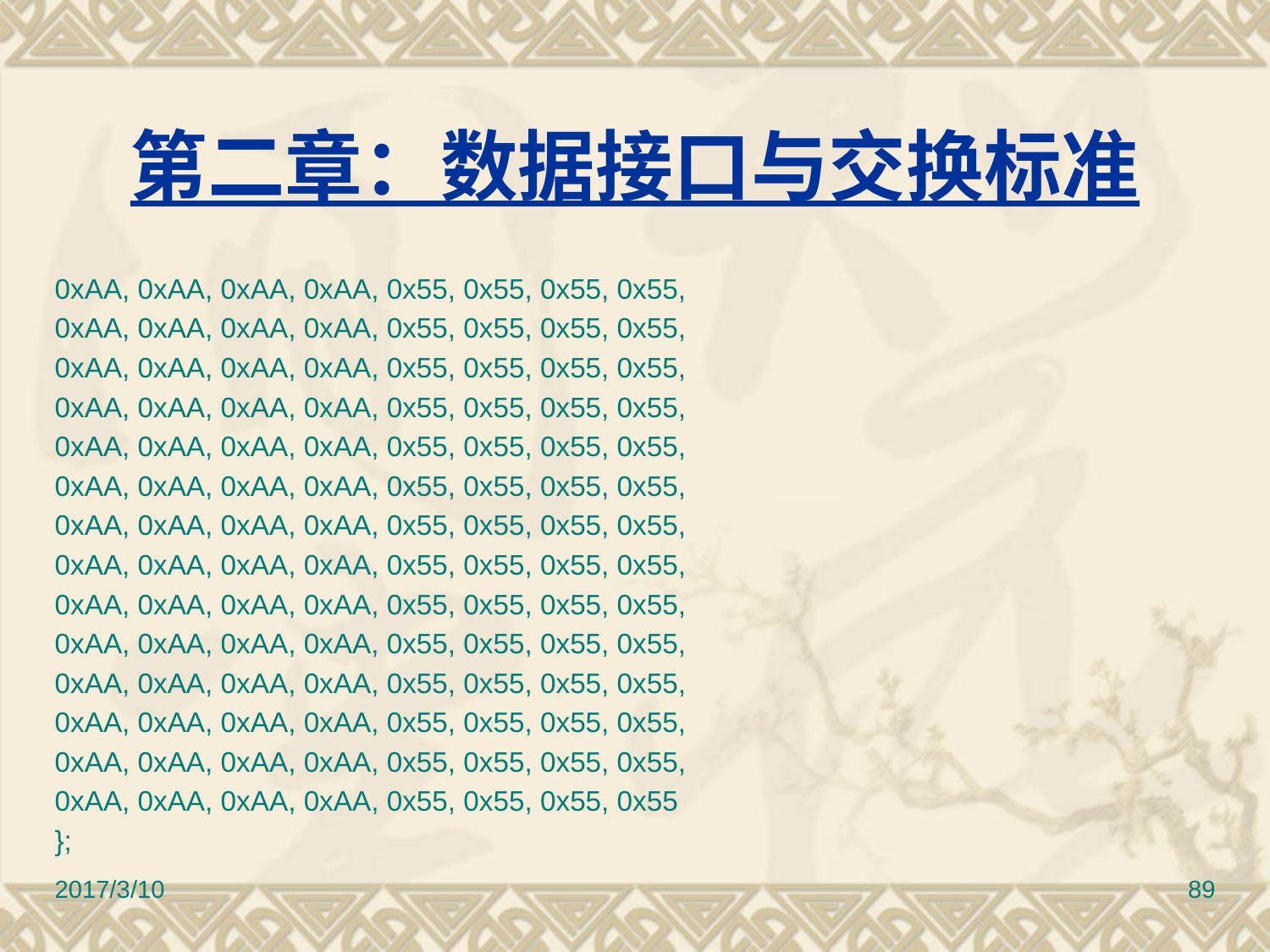

# 第二章：数据接口与交换标准
0xAA, 0xAA, 0xAA, 0xAA, 0x55, 0x55, 0x55, 0x55,
0xAA, 0xAA, 0xAA, 0xAA, 0x55, 0x55, 0x55, 0x55,
0xAA, 0xAA, 0xAA, 0xAA, 0x55, 0x55, 0x55, 0x55,
0xAA, 0xAA, 0xAA, 0xAA, 0x55, 0x55, 0x55, 0x55,
0xAA, 0xAA, 0xAA, 0xAA, 0x55, 0x55, 0x55, 0x55,
0xAA, 0xAA, 0xAA, 0xAA, 0x55, 0x55, 0x55, 0x55,
0xAA, 0xAA, 0xAA, 0xAA, 0x55, 0x55, 0x55, 0x55,
0xAA, 0xAA, 0xAA, 0xAA, 0x55, 0x55, 0x55, 0x55,
0xAA, 0xAA, 0xAA, 0xAA, 0x55, 0x55, 0x55, 0x55,
0xAA, 0xAA, 0xAA, 0xAA, 0x55, 0x55, 0x55, 0x55,
0xAA, 0xAA, 0xAA, 0xAA, 0x55, 0x55, 0x55, 0x55,
0xAA, 0xAA, 0xAA, 0xAA, 0x55, 0x55, 0x55, 0x55,
0xAA, 0xAA, 0xAA, 0xAA, 0x55, 0x55, 0x55, 0x55,
0xAA, 0xAA, 0xAA, 0xAA, 0x55, 0x55, 0x55, 0x55
};
2017/3/10
89